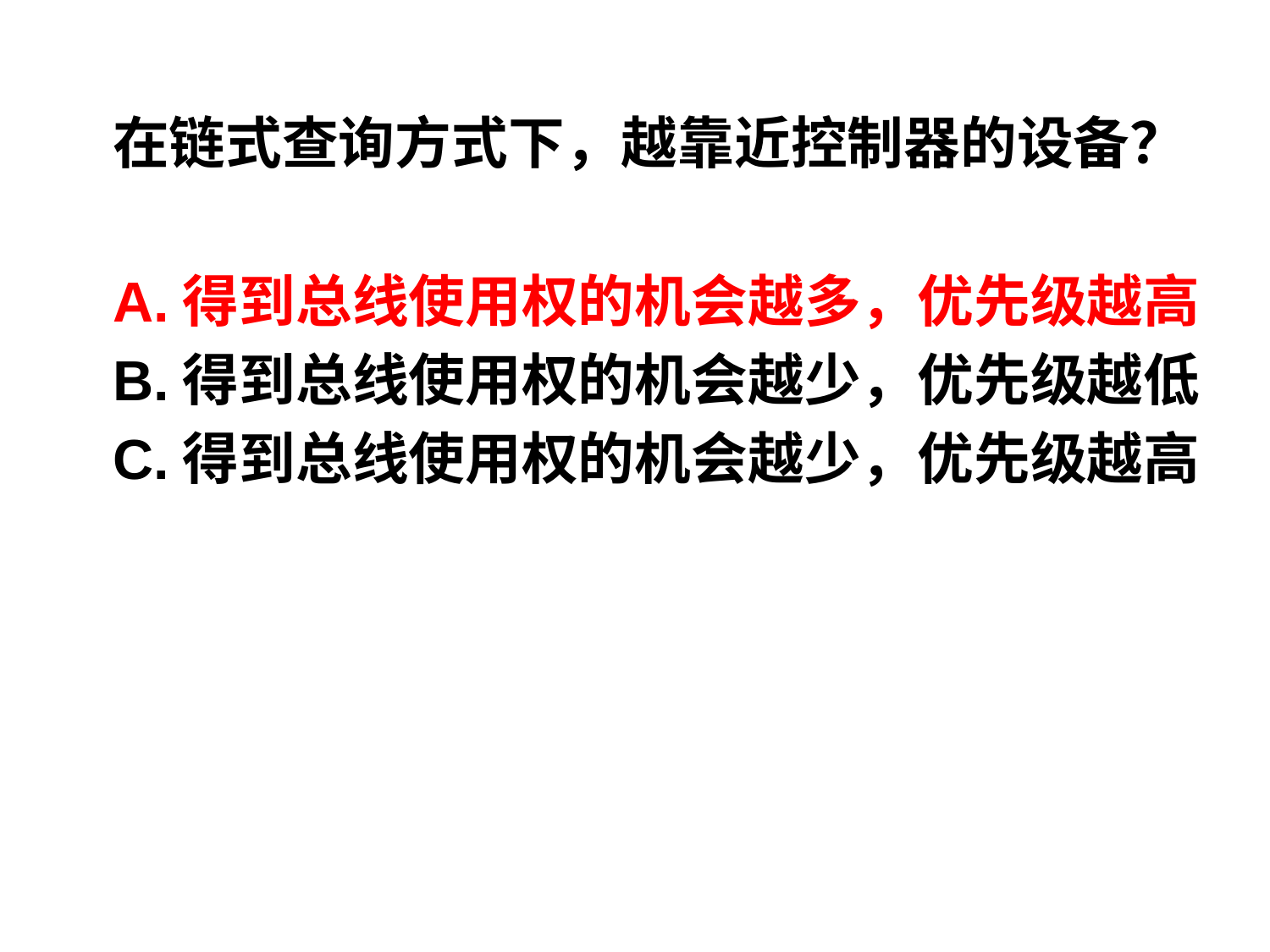

在链式查询方式下，越靠近控制器的设备？

A.得到总线使用权的机会越多，优先级越高
B.得到总线使用权的机会越少，优先级越低
C.得到总线使用权的机会越少，优先级越高